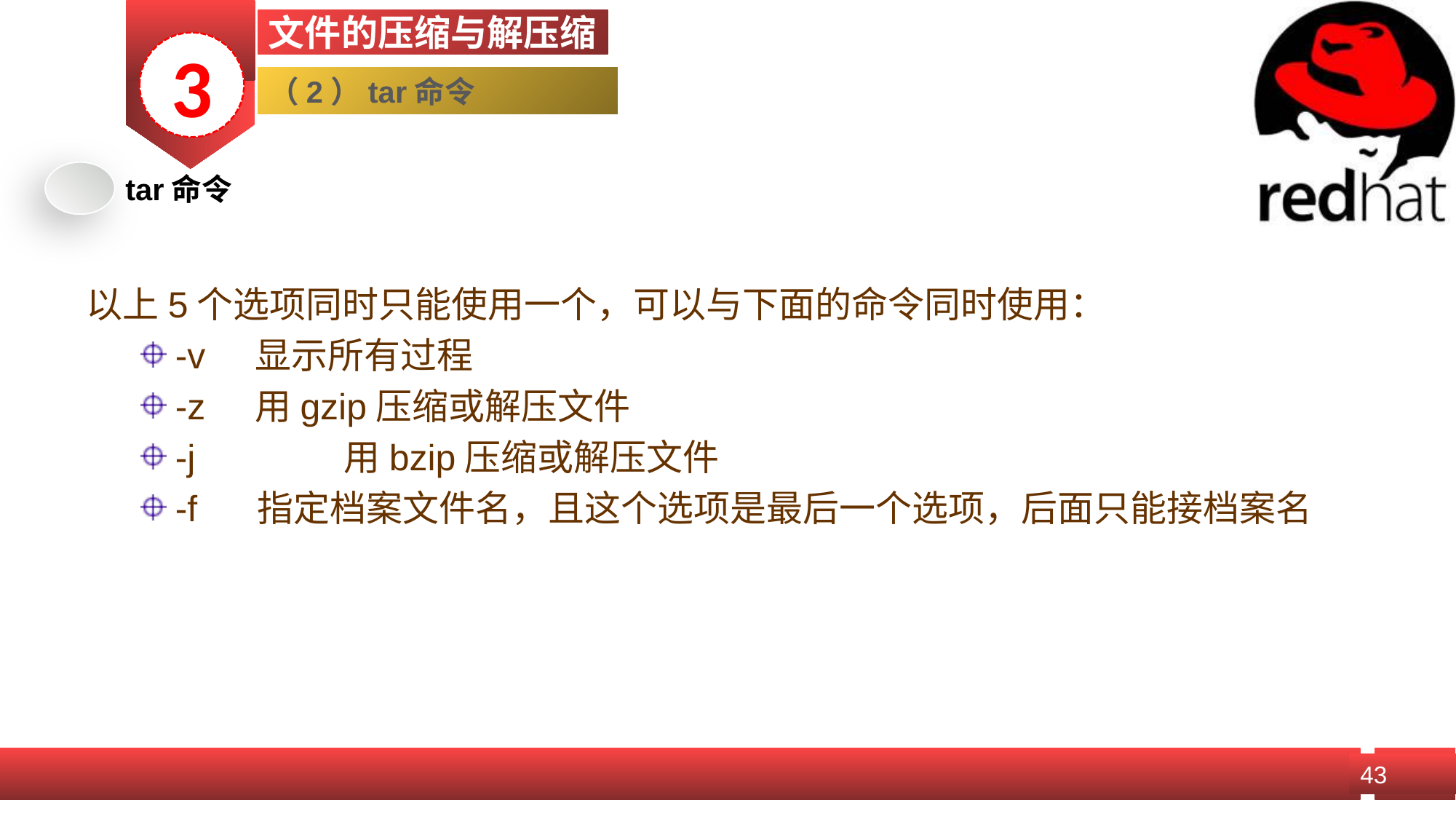

文件的压缩与解压缩
3
（2）tar命令

tar命令
以上5个选项同时只能使用一个，可以与下面的命令同时使用：
-v    显示所有过程
-z    用gzip压缩或解压文件
-j	     用bzip压缩或解压文件
-f     指定档案文件名，且这个选项是最后一个选项，后面只能接档案名